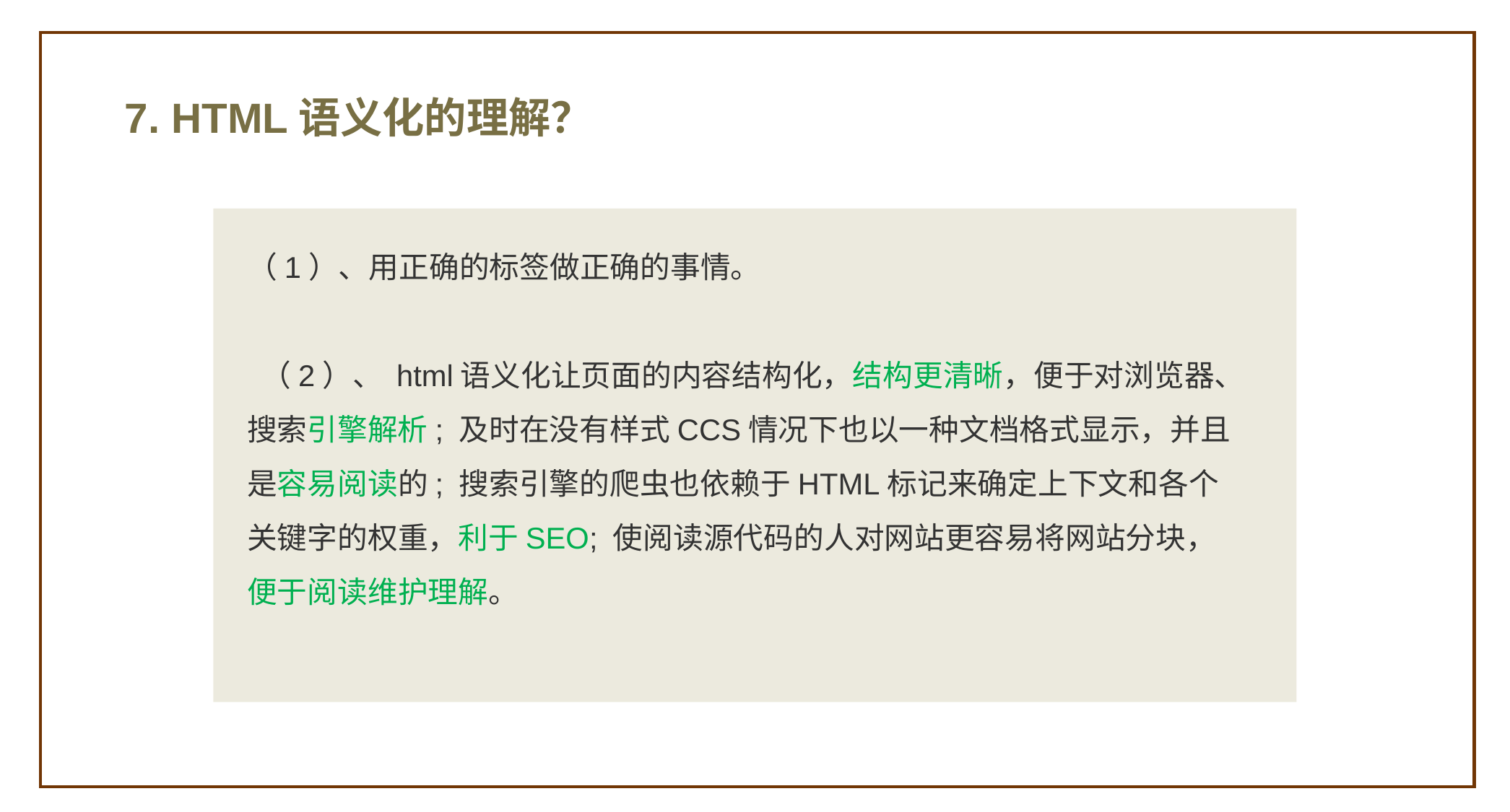

7. HTML语义化的理解？

（1）、用正确的标签做正确的事情。

 （2）、 html语义化让页面的内容结构化，结构更清晰，便于对浏览器、搜索引擎解析; 及时在没有样式CCS情况下也以一种文档格式显示，并且是容易阅读的; 搜索引擎的爬虫也依赖于HTML标记来确定上下文和各个关键字的权重，利于SEO; 使阅读源代码的人对网站更容易将网站分块，便于阅读维护理解。